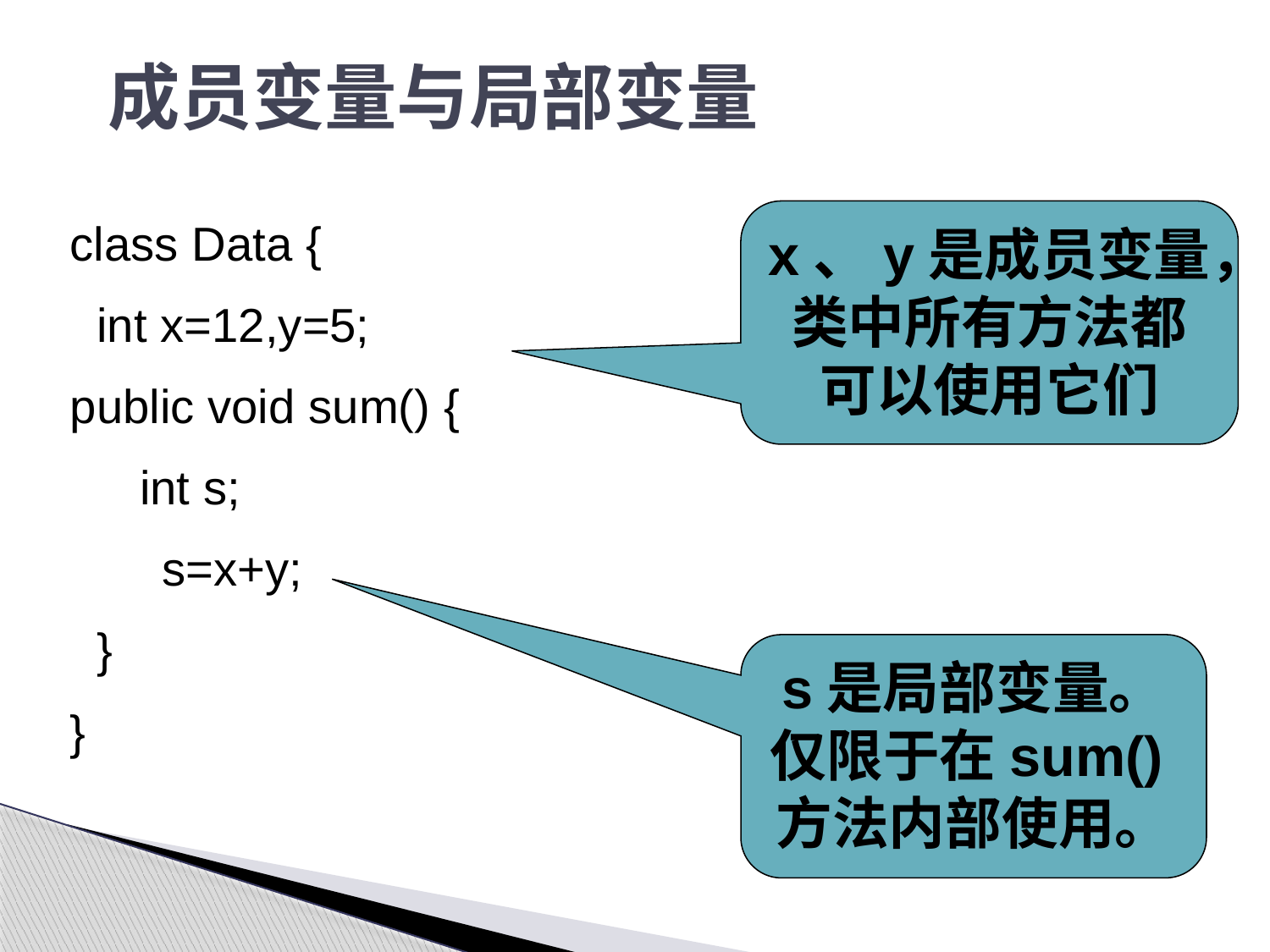

# 成员变量与局部变量
class Data {
  int x=12,y=5;
public void sum() {
　 int s;
 　 s=x+y;
  }
}
x、y是成员变量，类中所有方法都可以使用它们
s是局部变量。仅限于在sum()方法内部使用。